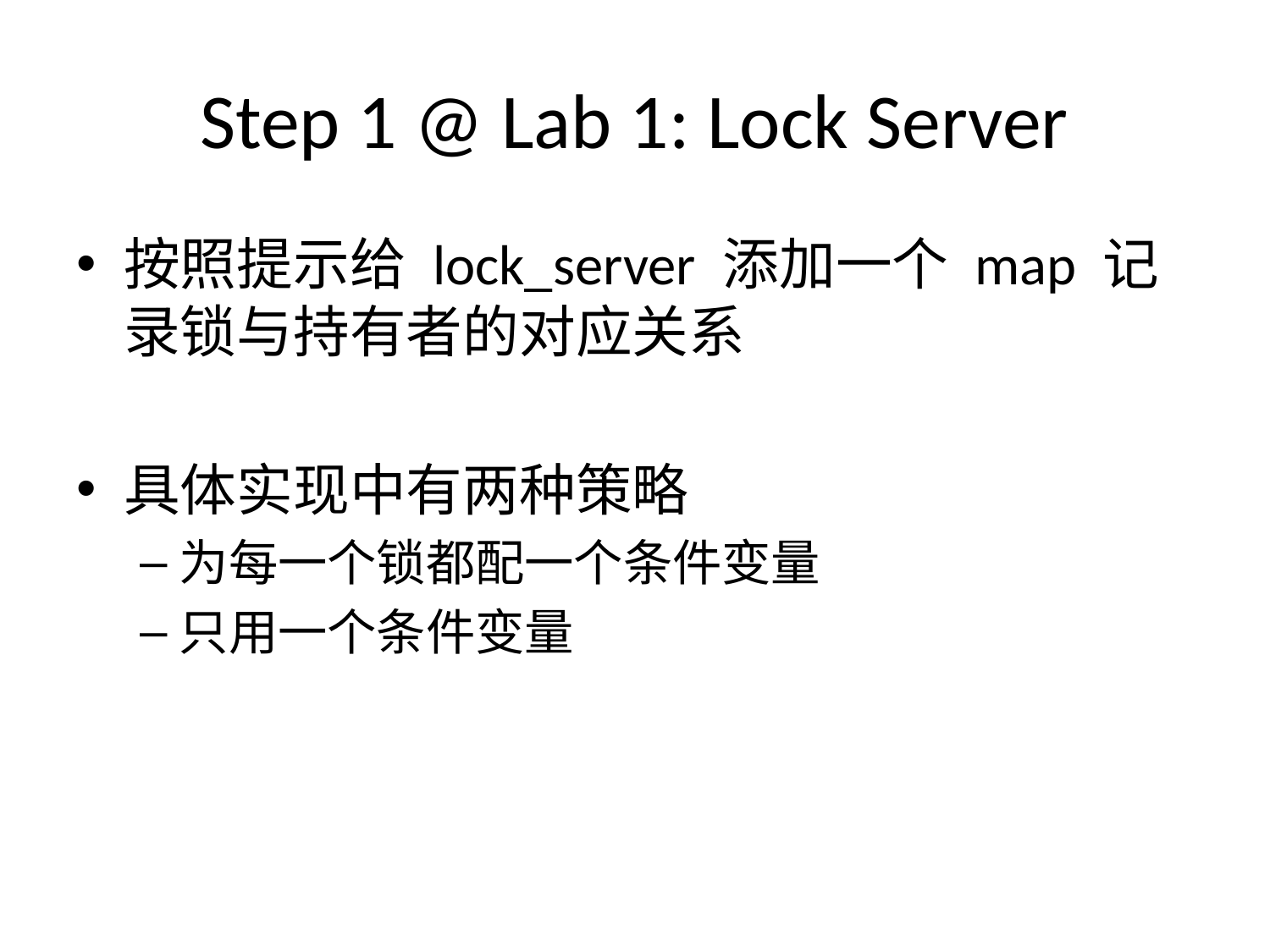

# Step 1 @ Lab 1: Lock Server
按照提示给 lock_server 添加一个 map 记录锁与持有者的对应关系

具体实现中有两种策略
为每一个锁都配一个条件变量
只用一个条件变量